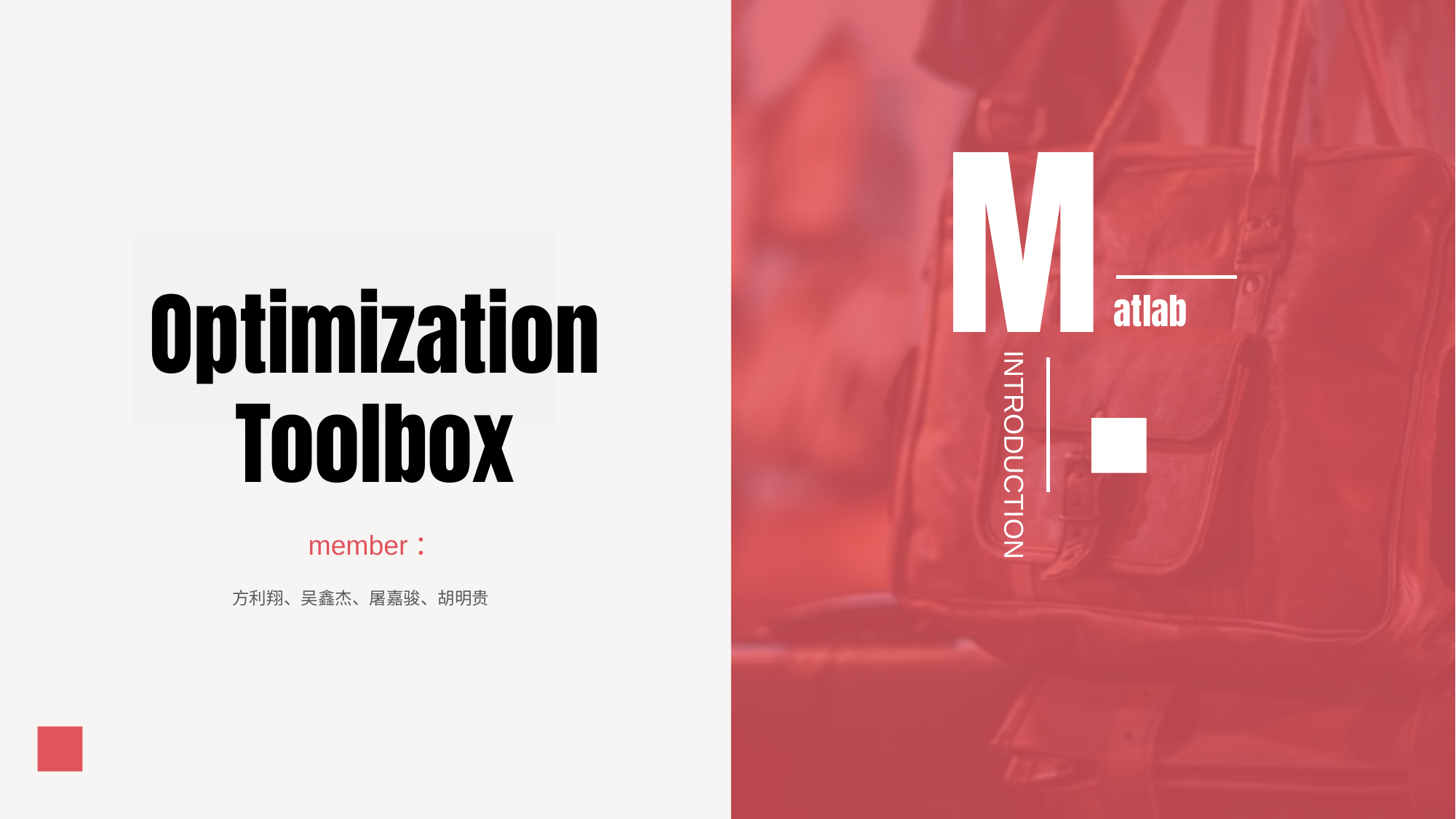

M

Optimization
Toolbox
atlab

INTRODUCTION

# member：
方利翔、吴鑫杰、屠嘉骏、胡明贵